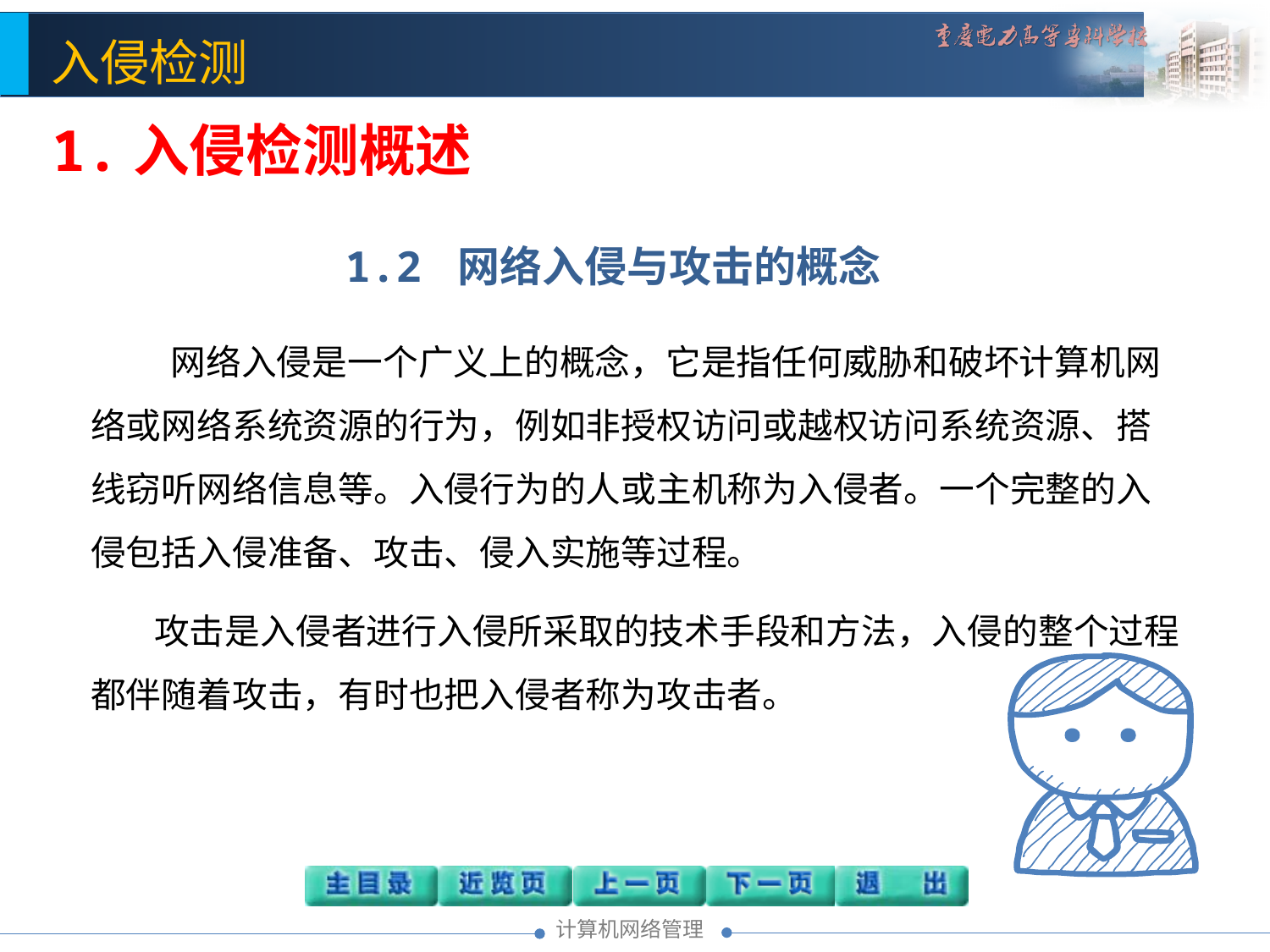

1.入侵检测概述
1.2 网络入侵与攻击的概念
 网络入侵是一个广义上的概念，它是指任何威胁和破坏计算机网络或网络系统资源的行为，例如非授权访问或越权访问系统资源、搭线窃听网络信息等。入侵行为的人或主机称为入侵者。一个完整的入侵包括入侵准备、攻击、侵入实施等过程。
攻击是入侵者进行入侵所采取的技术手段和方法，入侵的整个过程都伴随着攻击，有时也把入侵者称为攻击者。